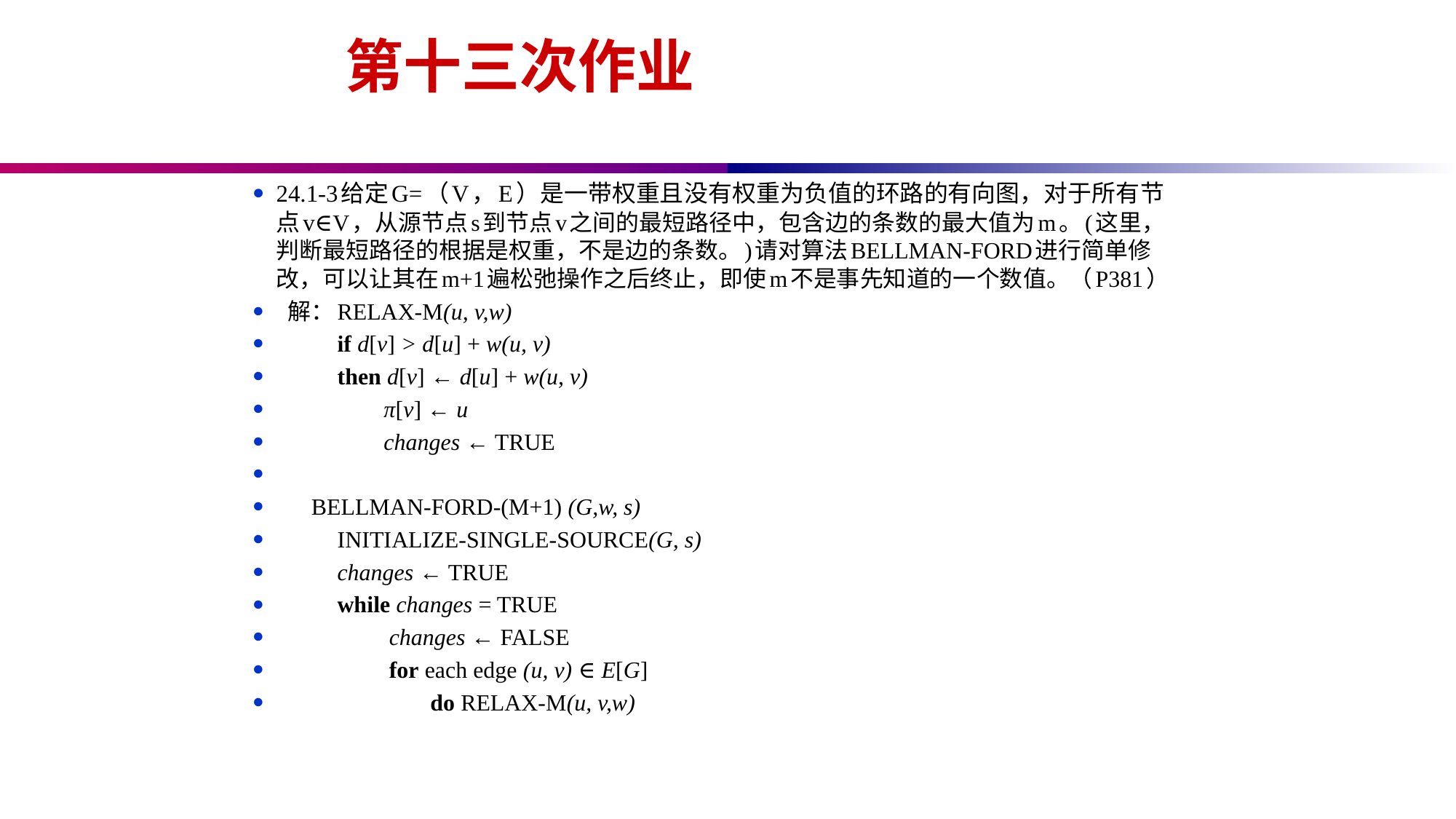

# 第十三次作业
24.1-3给定G=（V，E）是一带权重且没有权重为负值的环路的有向图，对于所有节点v∈V，从源节点s到节点v之间的最短路径中，包含边的条数的最大值为m。(这里，判断最短路径的根据是权重，不是边的条数。)请对算法BELLMAN-FORD进行简单修改，可以让其在m+1遍松弛操作之后终止，即使m不是事先知道的一个数值。（P381）
解：RELAX-M(u, v,w)
　　if d[v] > d[u] + w(u, v)
　　then d[v] ← d[u] + w(u, v)
　　　　π[v] ← u
　　　　changes ← TRUE

    BELLMAN-FORD-(M+1) (G,w, s)
　　INITIALIZE-SINGLE-SOURCE(G, s)
　　changes ← TRUE
　　while changes = TRUE
　　　　 changes ← FALSE
　　　　 for each edge (u, v) ∈ E[G]
　　　　　　do RELAX-M(u, v,w)